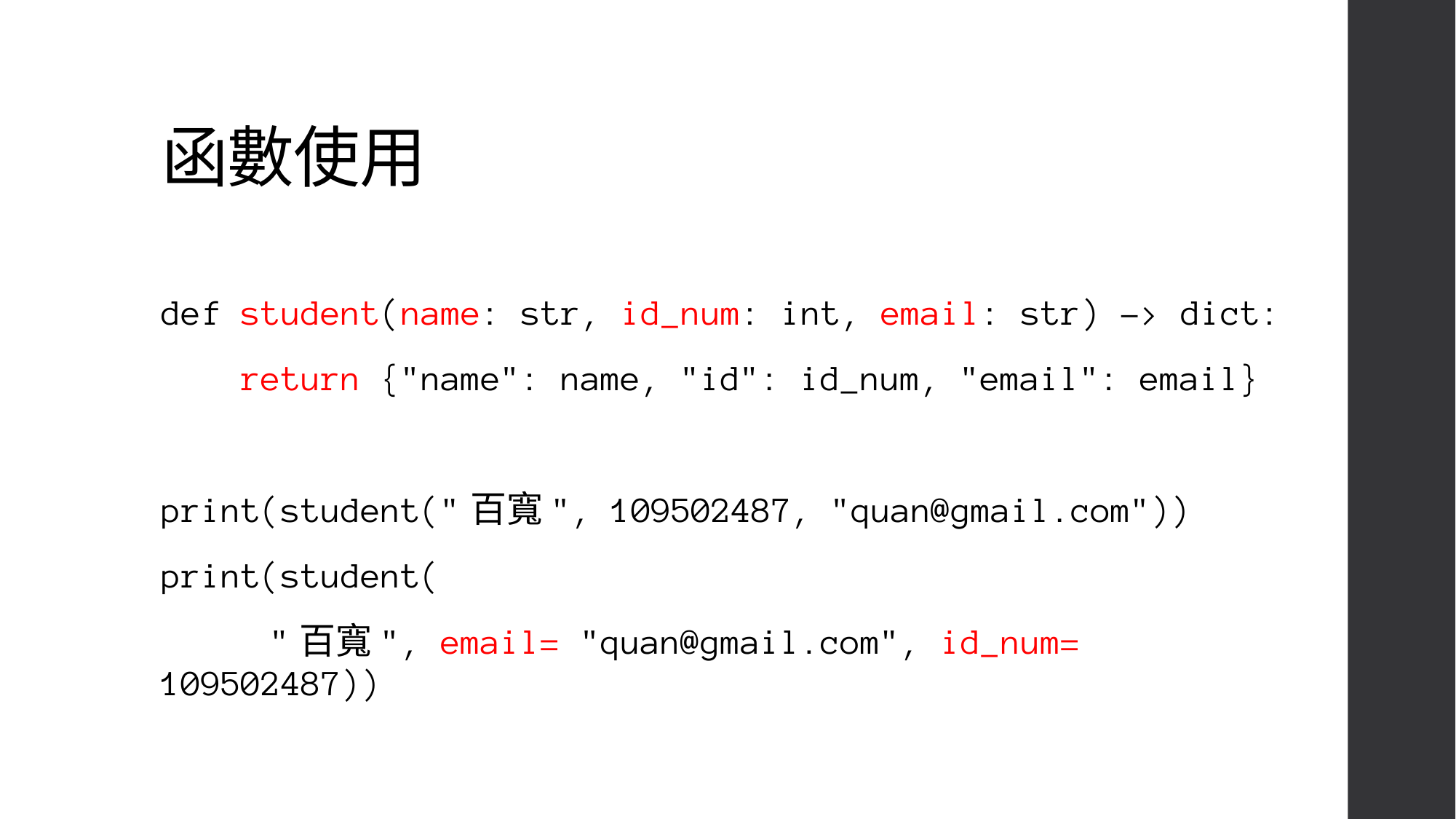

# 函數使用

def student(name: str, id_num: int, email: str) -> dict:
    return {"name": name, "id": id_num, "email": email}

print(student("百寬", 109502487, "quan@gmail.com"))
print(student(
	"百寬", email= "quan@gmail.com", id_num= 109502487))